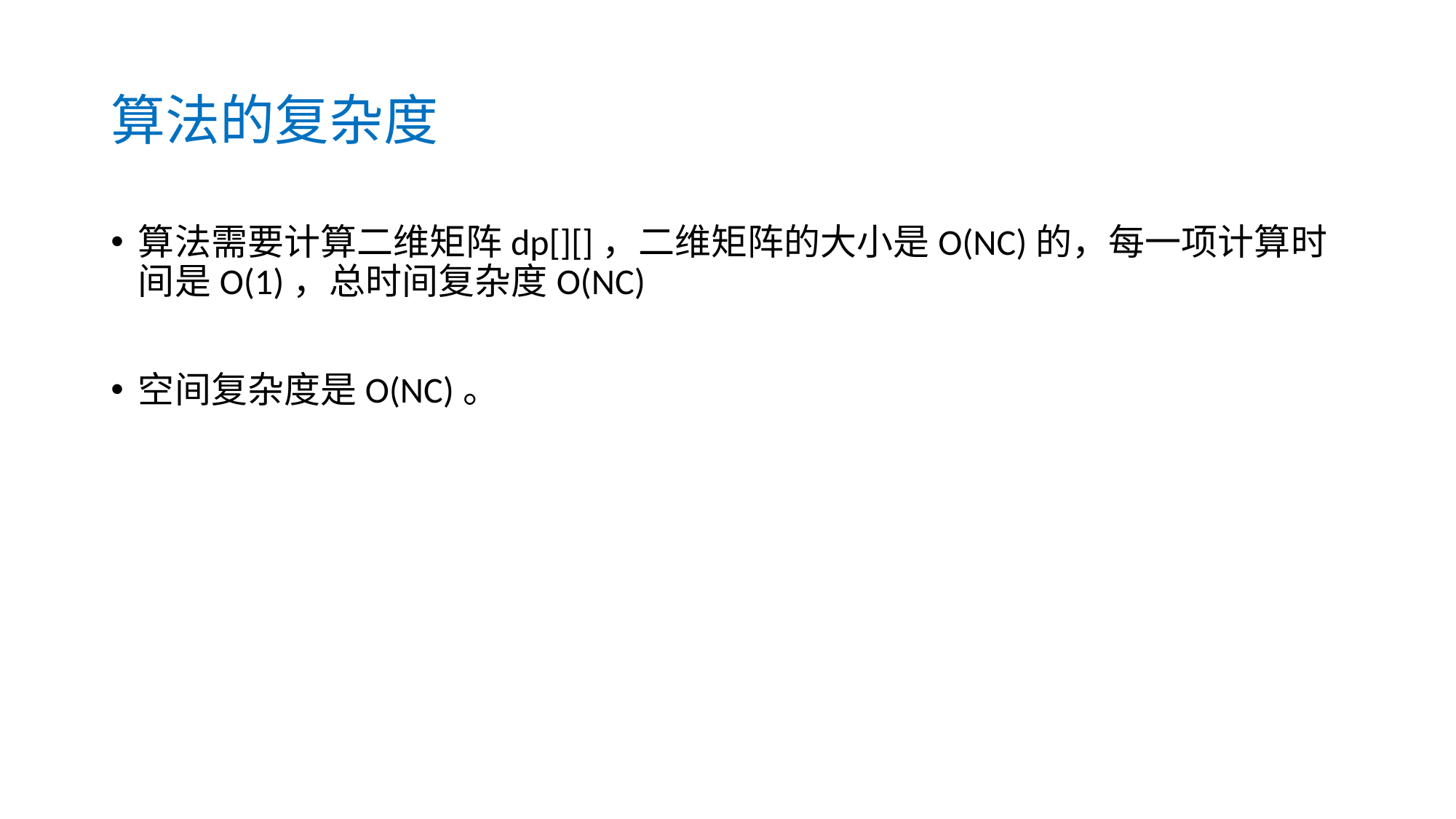

# 算法的复杂度
算法需要计算二维矩阵dp[][]，二维矩阵的大小是O(NC)的，每一项计算时间是O(1)，总时间复杂度O(NC)

空间复杂度是O(NC)。